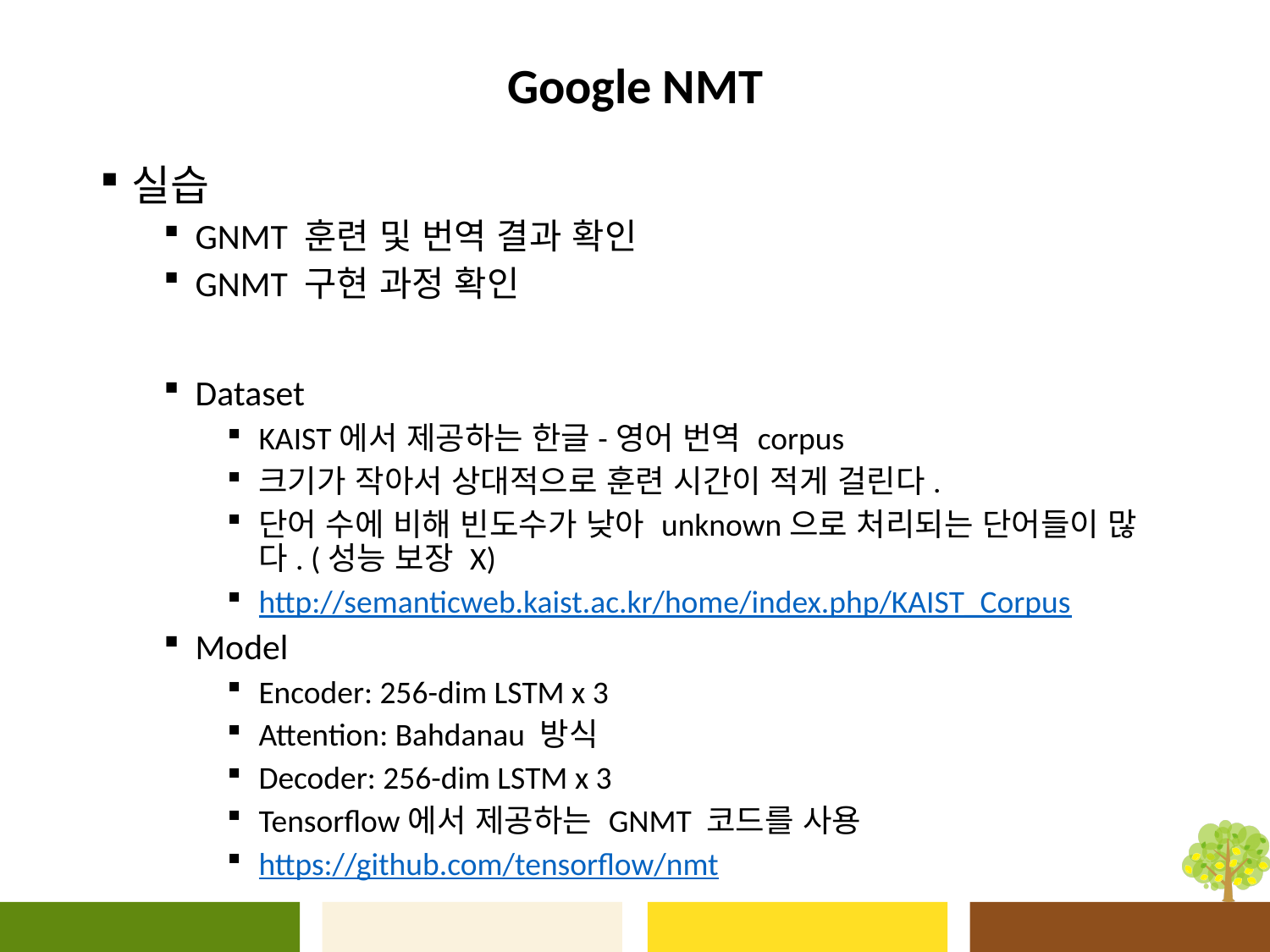

# Google NMT
실습
GNMT 훈련 및 번역 결과 확인
GNMT 구현 과정 확인

Dataset
KAIST에서 제공하는 한글-영어 번역 corpus
크기가 작아서 상대적으로 훈련 시간이 적게 걸린다.
단어 수에 비해 빈도수가 낮아 unknown으로 처리되는 단어들이 많다. (성능 보장 X)
http://semanticweb.kaist.ac.kr/home/index.php/KAIST_Corpus
Model
Encoder: 256-dim LSTM x 3
Attention: Bahdanau 방식
Decoder: 256-dim LSTM x 3
Tensorflow에서 제공하는 GNMT 코드를 사용
https://github.com/tensorflow/nmt